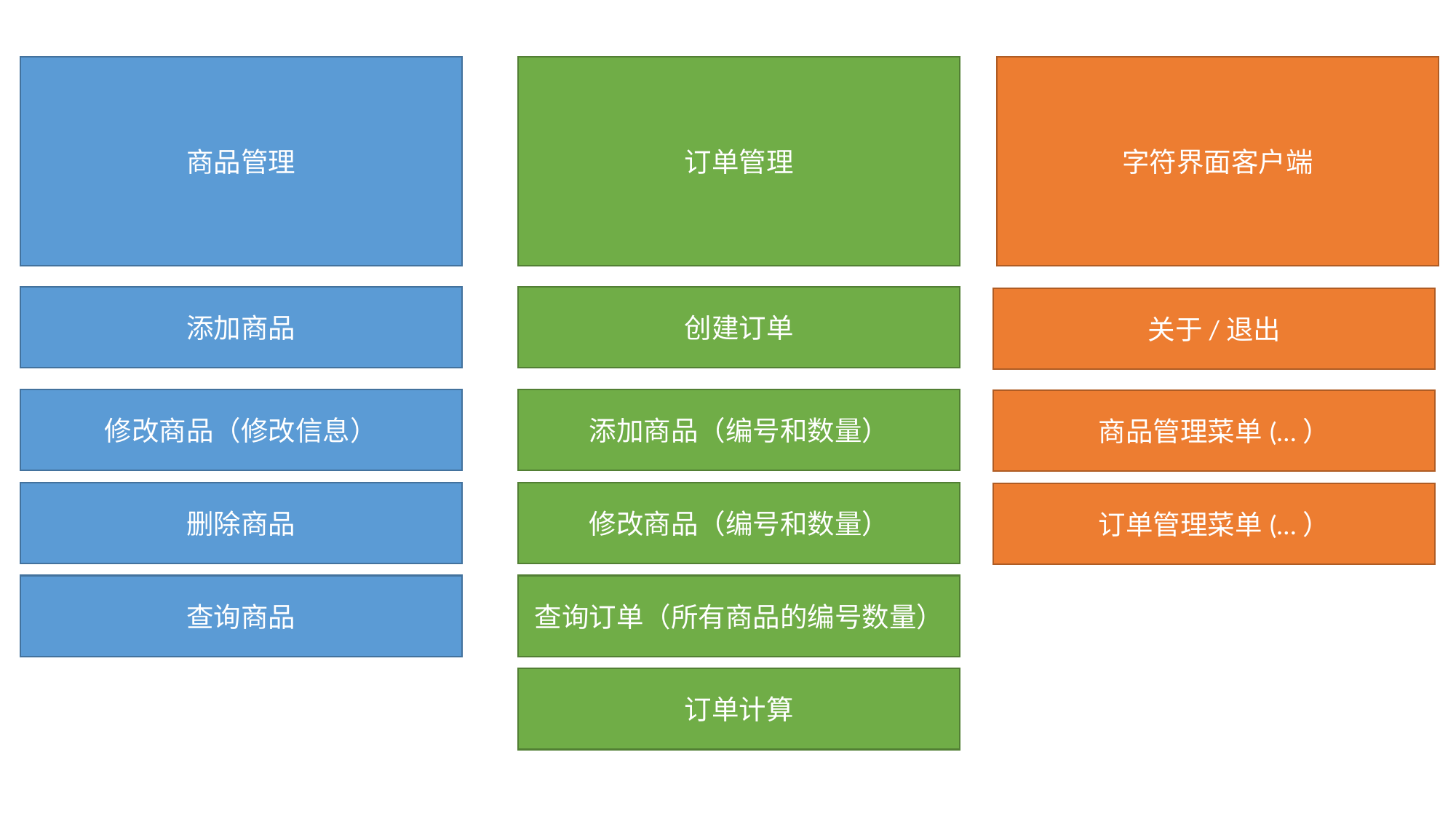

商品管理
订单管理
字符界面客户端
添加商品
创建订单
关于/退出
修改商品（修改信息）
添加商品（编号和数量）
商品管理菜单(…）
删除商品
修改商品（编号和数量）
订单管理菜单(…）
查询商品
查询订单（所有商品的编号数量）
订单计算